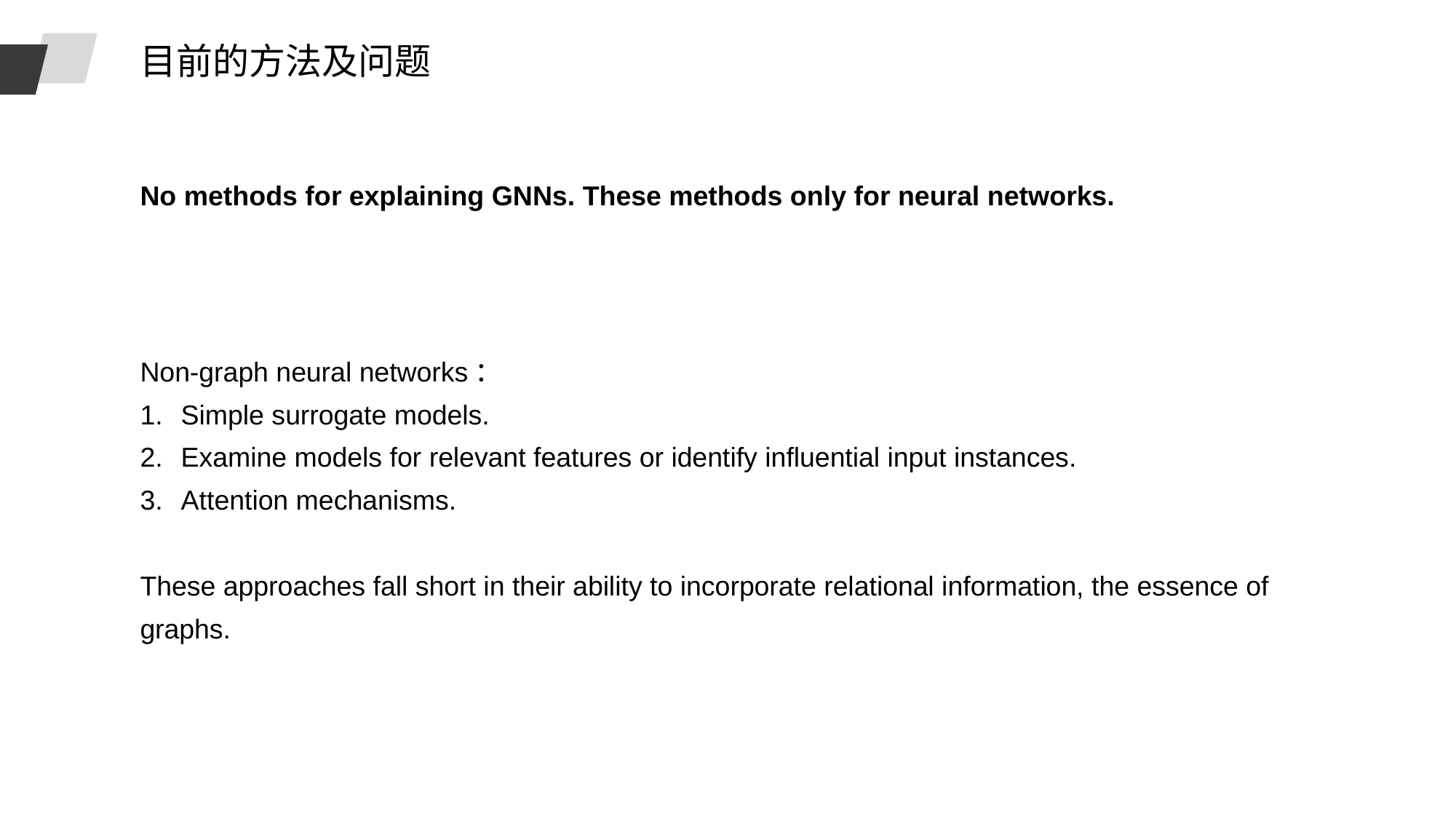

目前的方法及问题
No methods for explaining GNNs. These methods only for neural networks.
Non-graph neural networks：
Simple surrogate models.
Examine models for relevant features or identify influential input instances.
Attention mechanisms.
These approaches fall short in their ability to incorporate relational information, the essence of graphs.